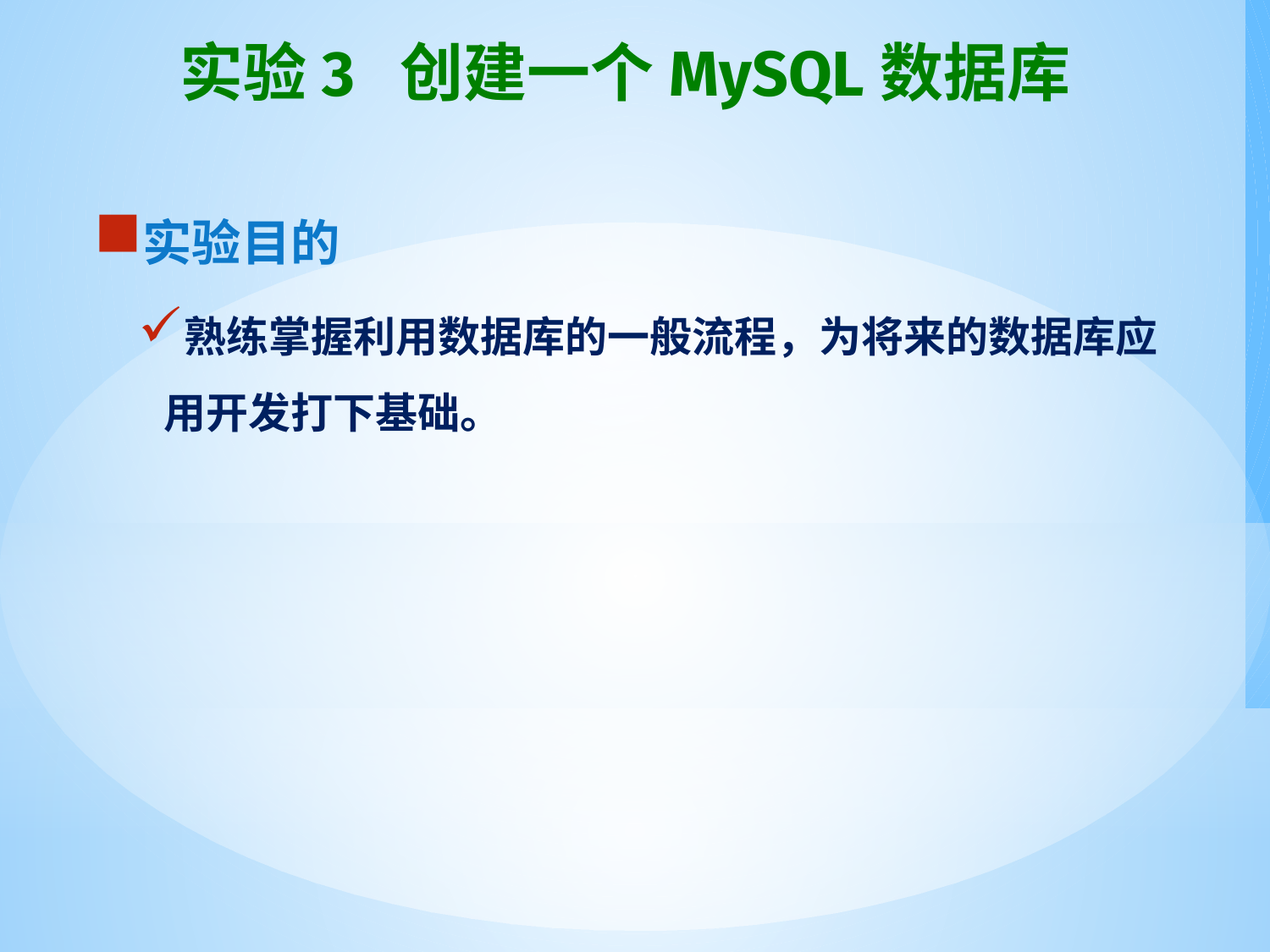

# 实验3  创建一个MySQL数据库
实验目的
熟练掌握利用数据库的一般流程，为将来的数据库应用开发打下基础。